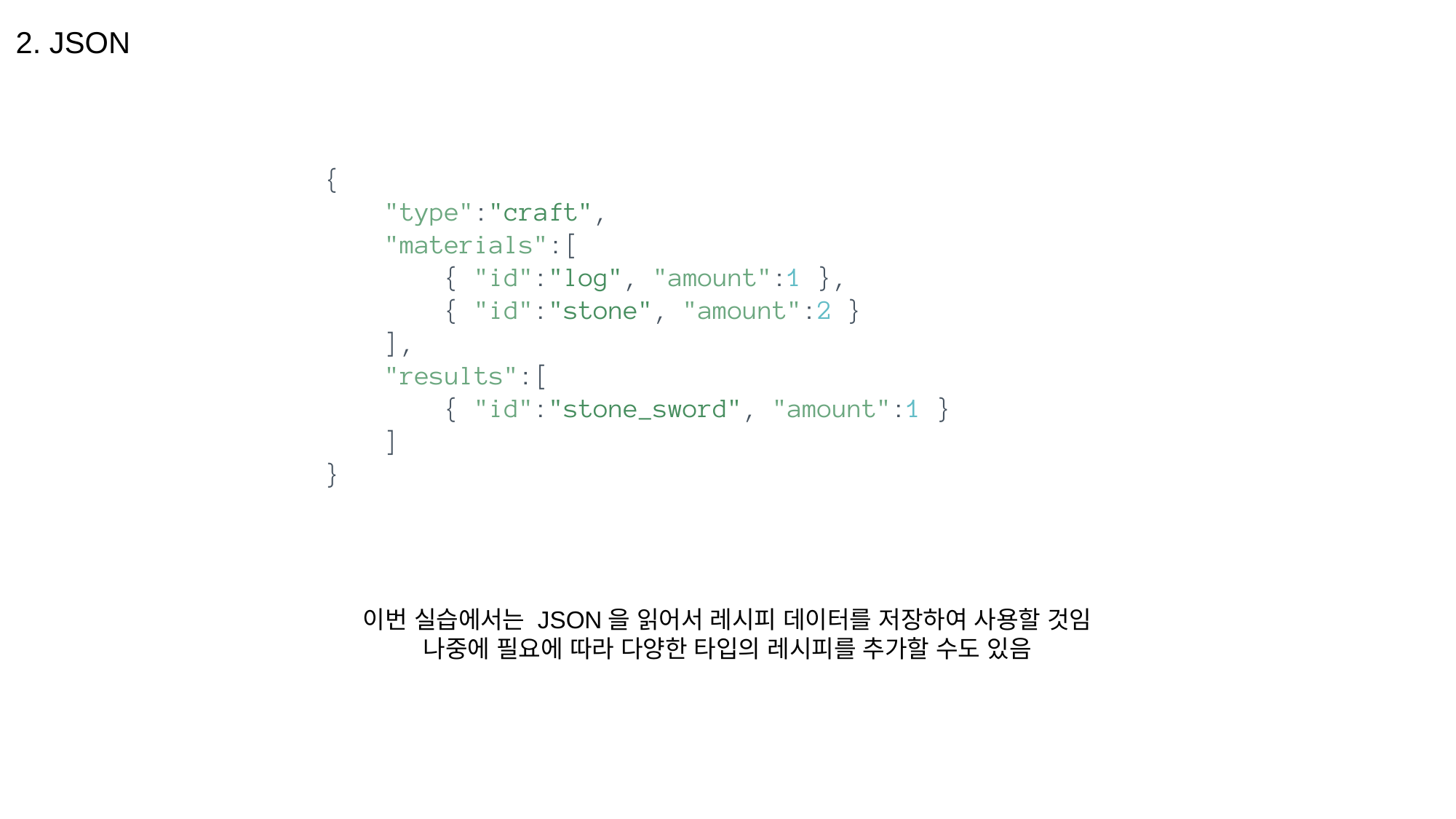

2. JSON
{
    "type":"craft",
    "materials":[
        { "id":"log", "amount":1 },
        { "id":"stone", "amount":2 }
    ],
    "results":[
        { "id":"stone_sword", "amount":1 }
    ]
}
이번 실습에서는 JSON을 읽어서 레시피 데이터를 저장하여 사용할 것임
나중에 필요에 따라 다양한 타입의 레시피를 추가할 수도 있음